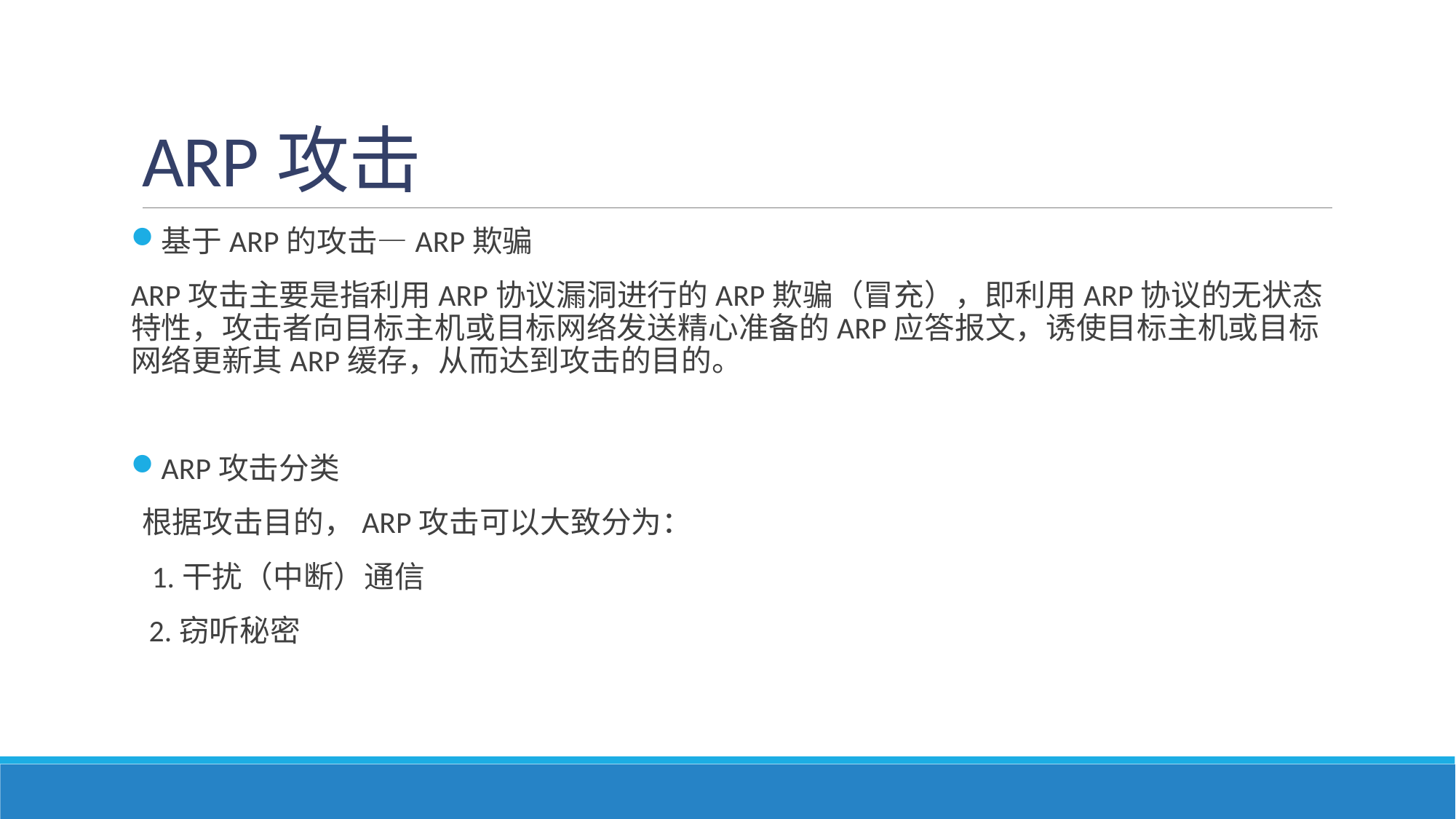

# ARP攻击
基于ARP的攻击—ARP欺骗
ARP攻击主要是指利用ARP协议漏洞进行的ARP欺骗（冒充），即利用ARP协议的无状态特性，攻击者向目标主机或目标网络发送精心准备的ARP应答报文，诱使目标主机或目标网络更新其ARP缓存，从而达到攻击的目的。

ARP攻击分类
根据攻击目的，ARP攻击可以大致分为：
   1.干扰（中断）通信
 2.窃听秘密